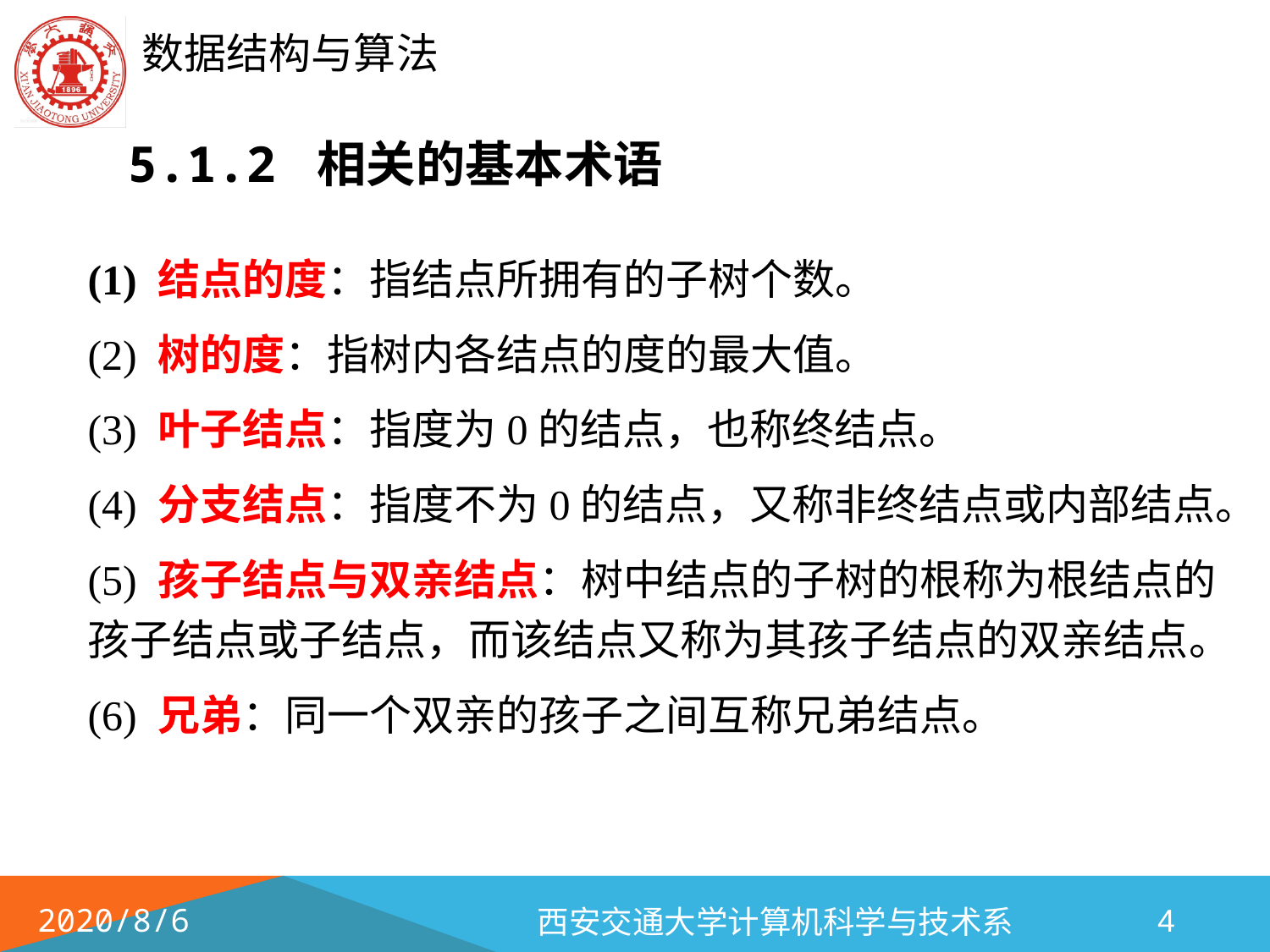

# 5.1.2 相关的基本术语
(1) 结点的度：指结点所拥有的子树个数。
(2) 树的度：指树内各结点的度的最大值。
(3) 叶子结点：指度为0的结点，也称终结点。
(4) 分支结点：指度不为0的结点，又称非终结点或内部结点。
(5) 孩子结点与双亲结点：树中结点的子树的根称为根结点的 孩子结点或子结点，而该结点又称为其孩子结点的双亲结点。
(6) 兄弟：同一个双亲的孩子之间互称兄弟结点。